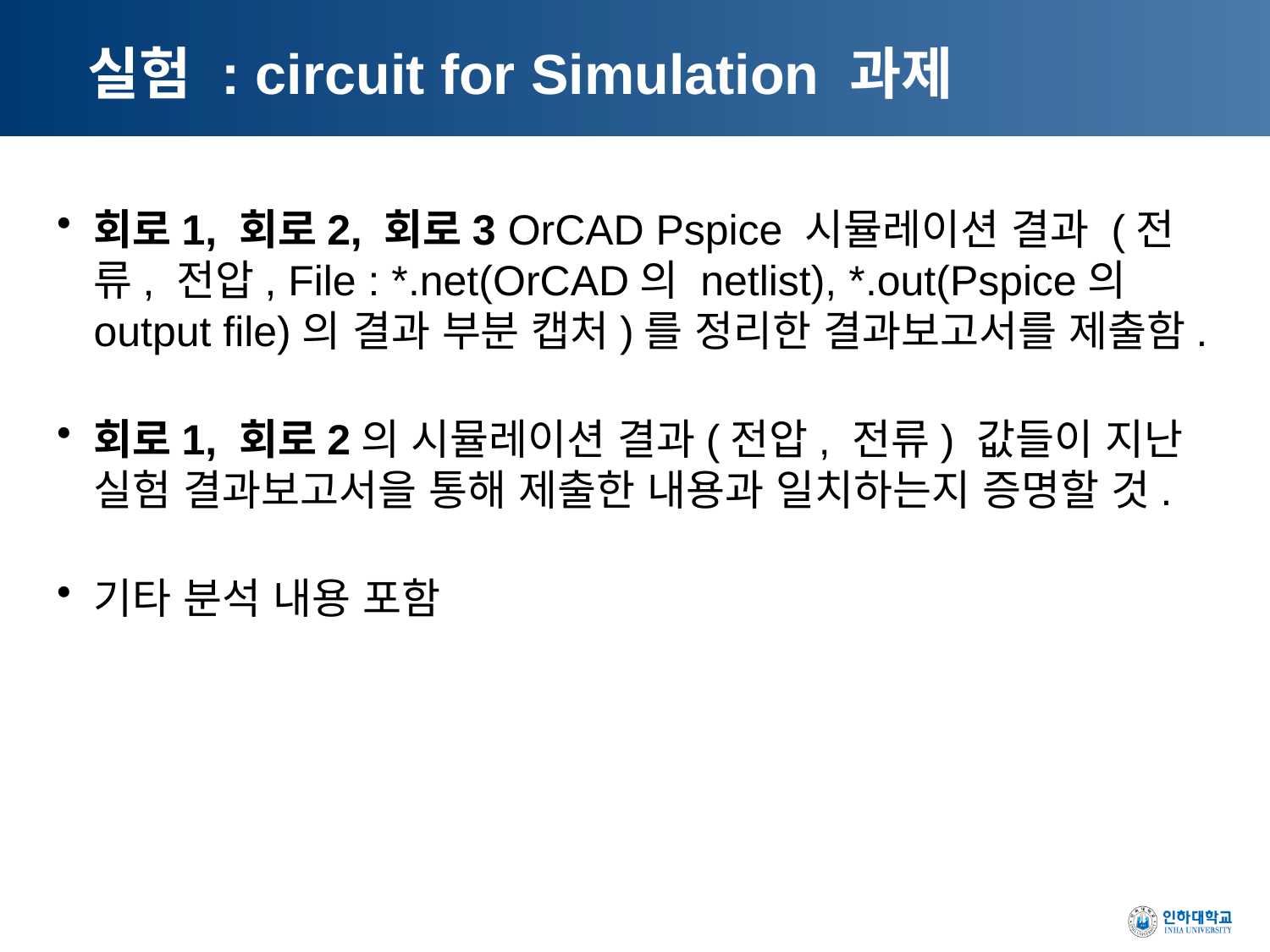

# 실험 : circuit for Simulation 과제
회로1, 회로2, 회로3 OrCAD Pspice 시뮬레이션 결과 (전류, 전압, File : *.net(OrCAD의 netlist), *.out(Pspice의 output file)의 결과 부분 캡처)를 정리한 결과보고서를 제출함.

회로1, 회로2의 시뮬레이션 결과(전압, 전류) 값들이 지난 실험 결과보고서을 통해 제출한 내용과 일치하는지 증명할 것.

기타 분석 내용 포함